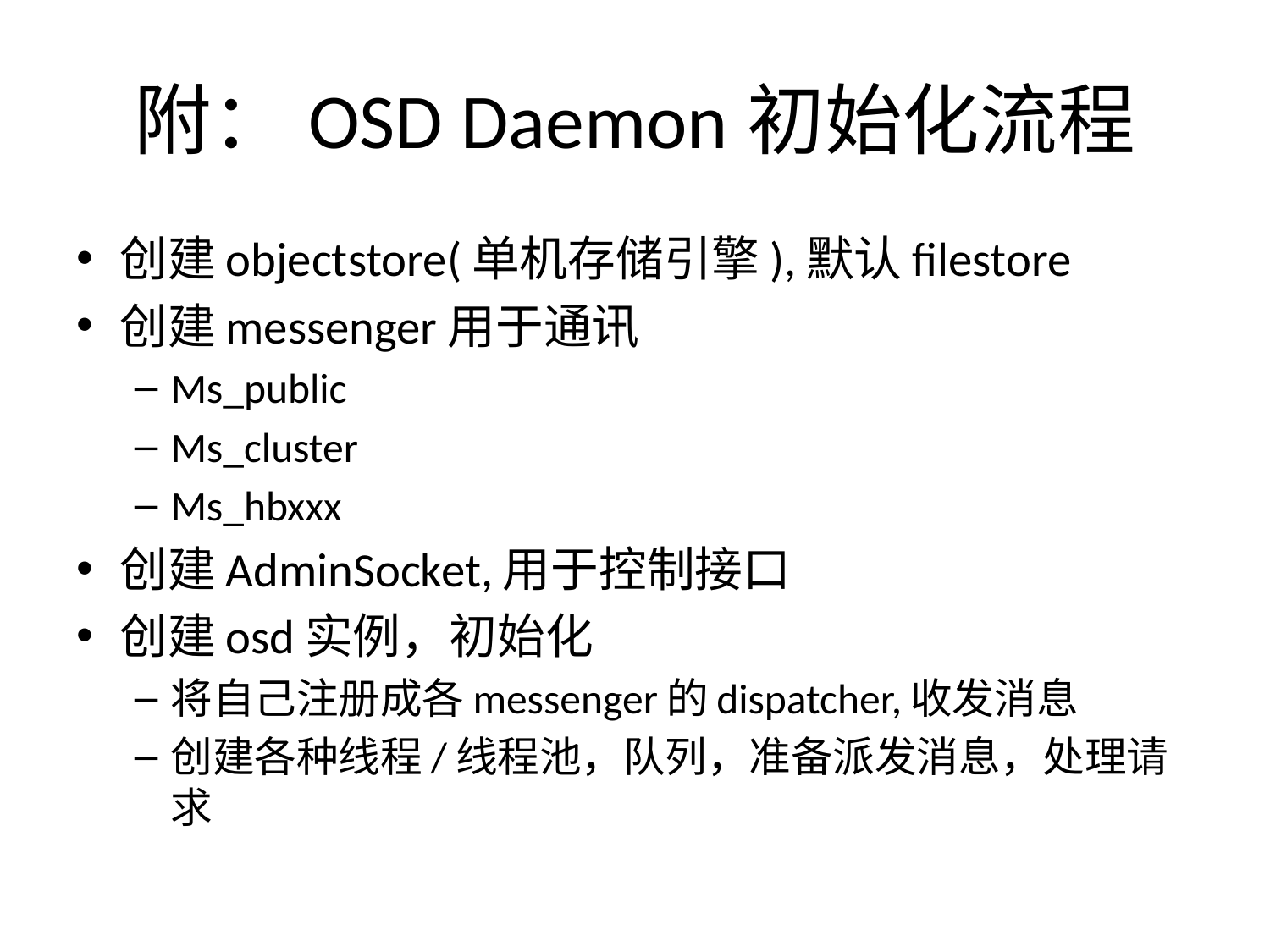

# 附：OSD Daemon初始化流程
创建objectstore(单机存储引擎),默认filestore
创建messenger用于通讯
Ms_public
Ms_cluster
Ms_hbxxx
创建AdminSocket,用于控制接口
创建osd实例，初始化
将自己注册成各messenger的dispatcher,收发消息
创建各种线程/线程池，队列，准备派发消息，处理请求